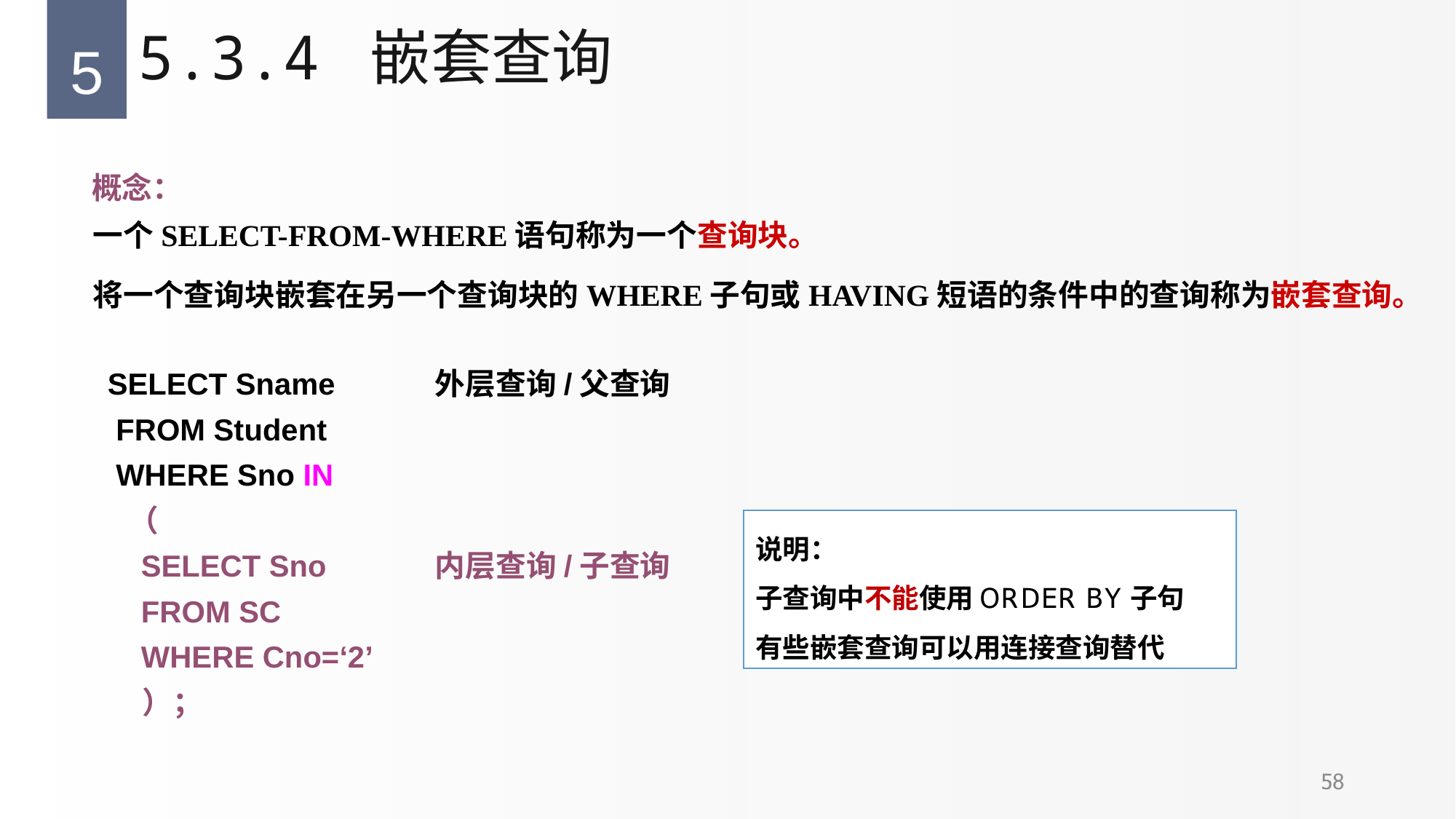

# 5.3.4 嵌套查询
概念：
一个SELECT-FROM-WHERE语句称为一个查询块。
将一个查询块嵌套在另一个查询块的WHERE子句或HAVING短语的条件中的查询称为嵌套查询。

SELECT Sname	外层查询/父查询
 FROM Student
 WHERE Sno IN
  （
    SELECT Sno	内层查询/子查询
    FROM SC
    WHERE Cno=‘2’
    ）；
说明：
子查询中不能使用ORDER BY子句
有些嵌套查询可以用连接查询替代
58